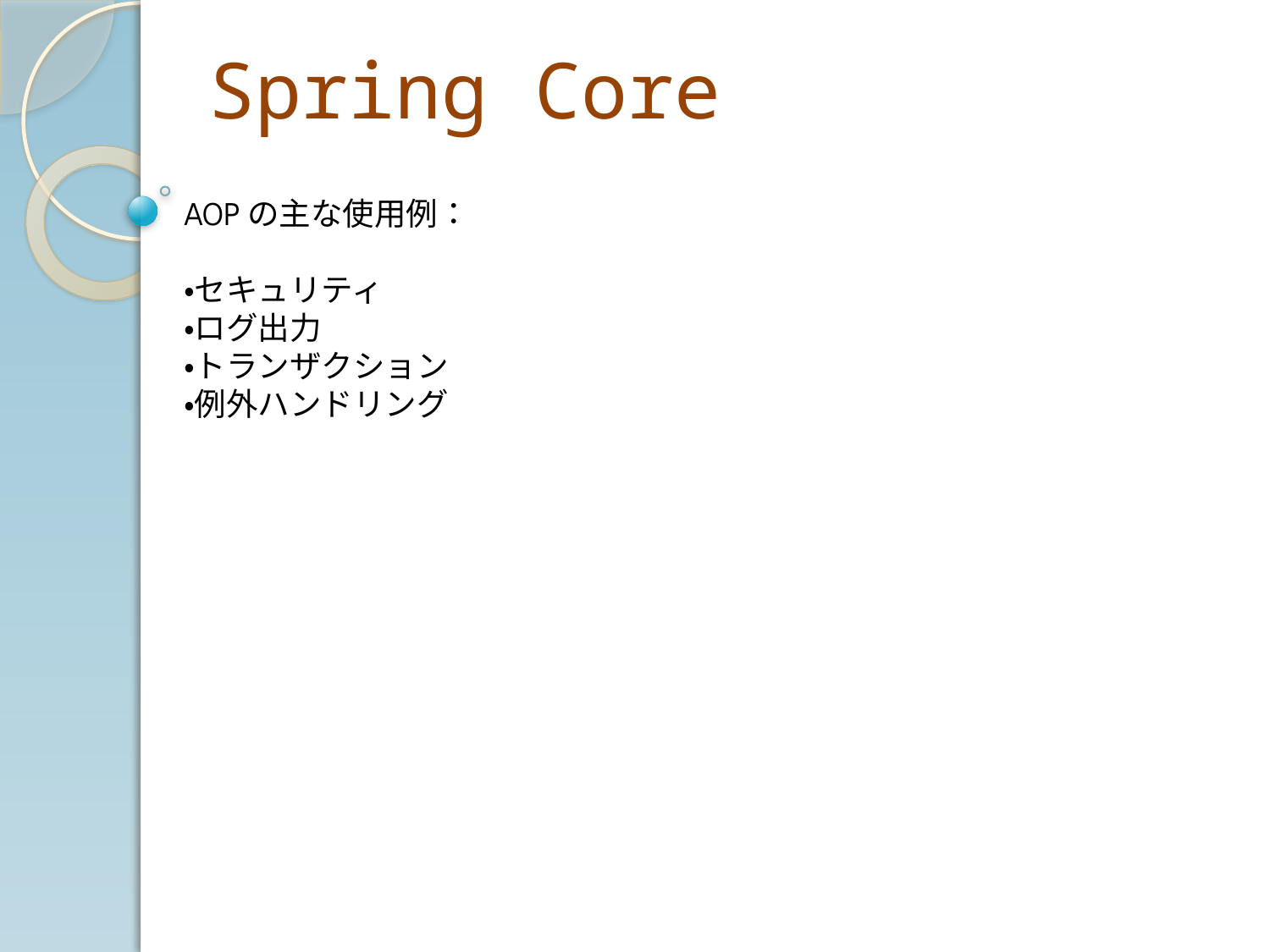

# Spring Core
AOPの主な使用例：

・セキュリティ
・ログ出力
・トランザクション
・例外ハンドリング